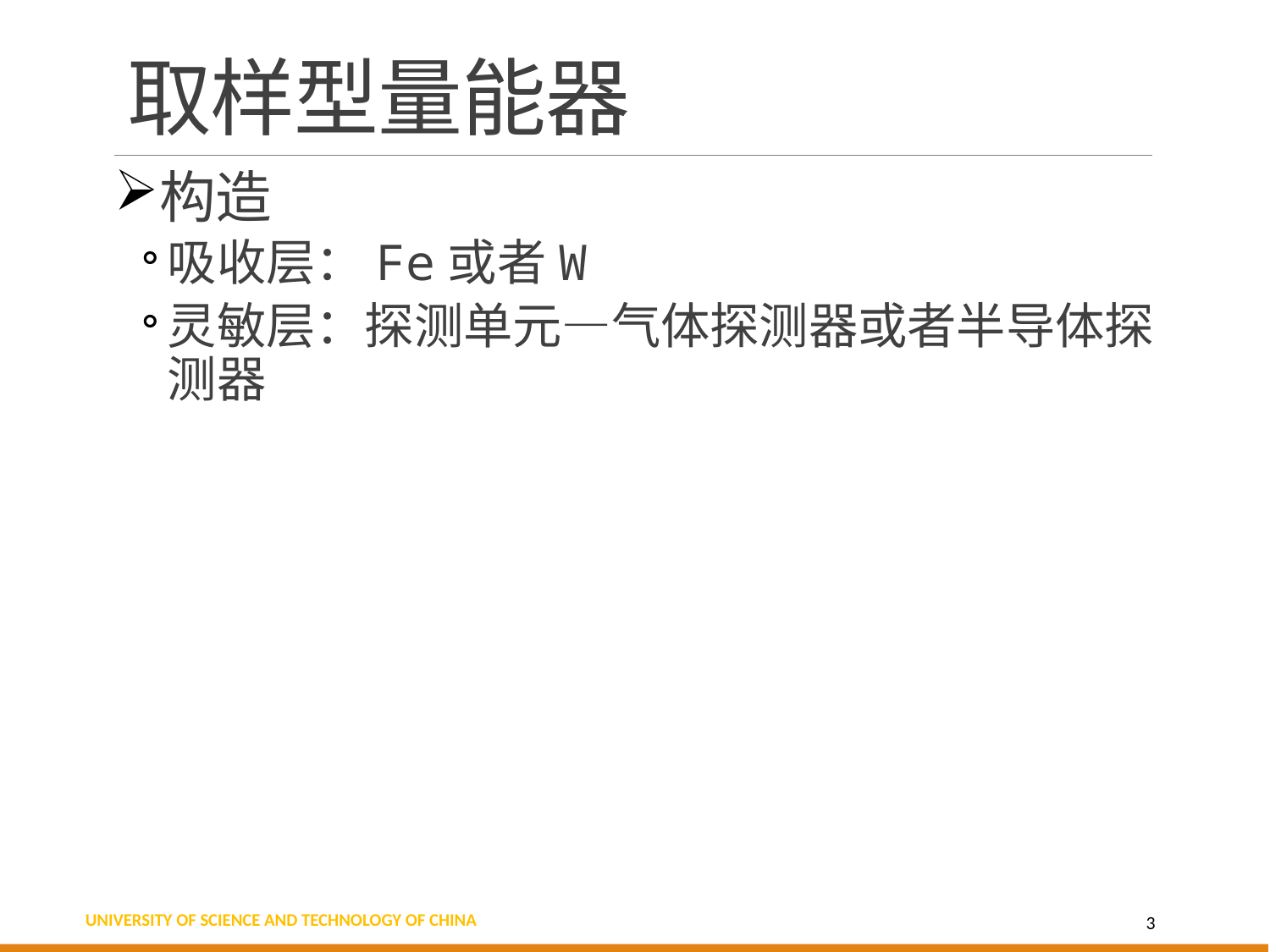

# 取样型量能器
构造
吸收层：Fe或者W
灵敏层：探测单元—气体探测器或者半导体探测器
3